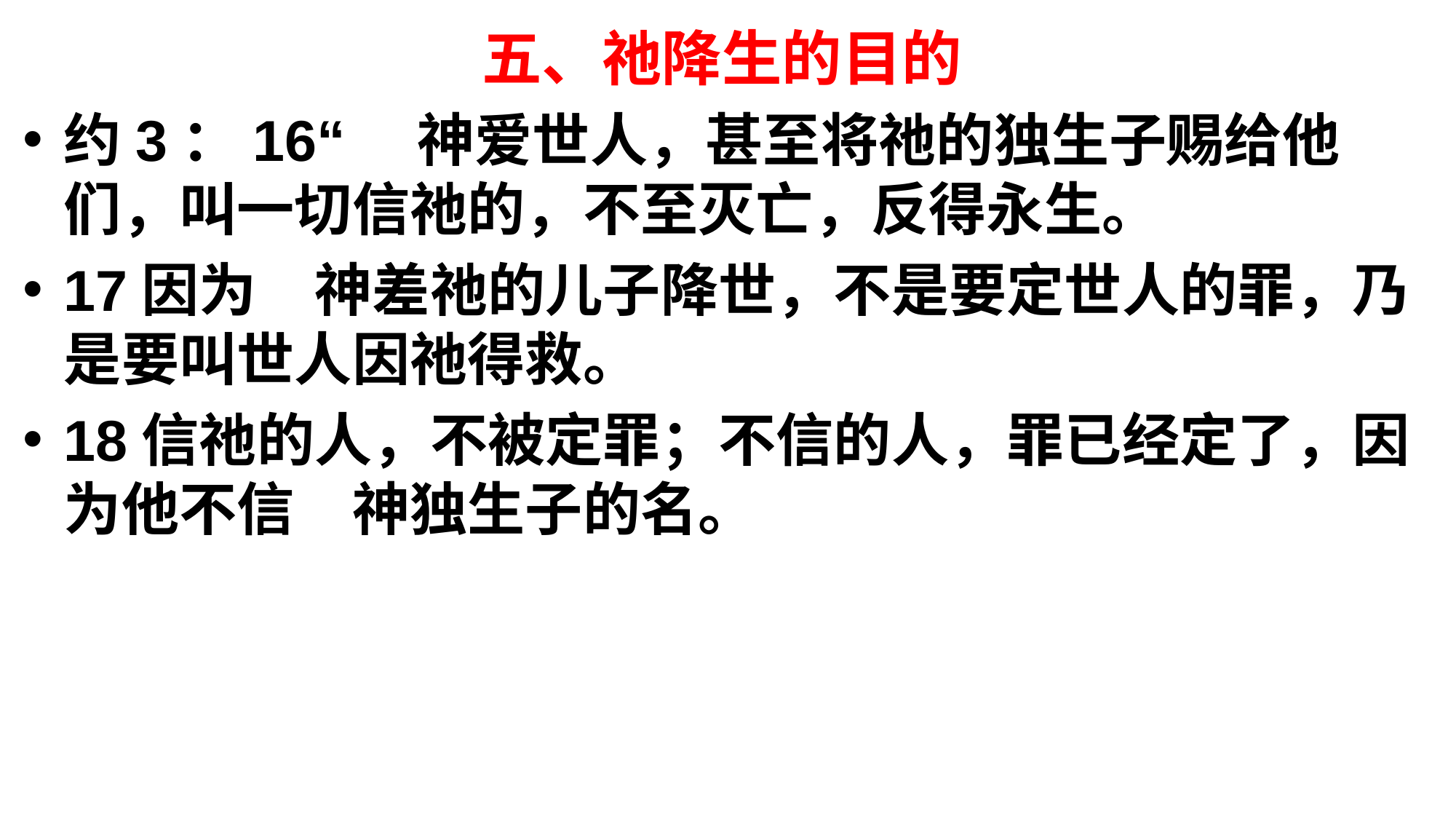

# 五、祂降生的目的
约3：16“　神爱世人，甚至将祂的独生子赐给他们，叫一切信祂的，不至灭亡，反得永生。
17因为　神差祂的儿子降世，不是要定世人的罪，乃是要叫世人因祂得救。
18信祂的人，不被定罪；不信的人，罪已经定了，因为他不信　神独生子的名。